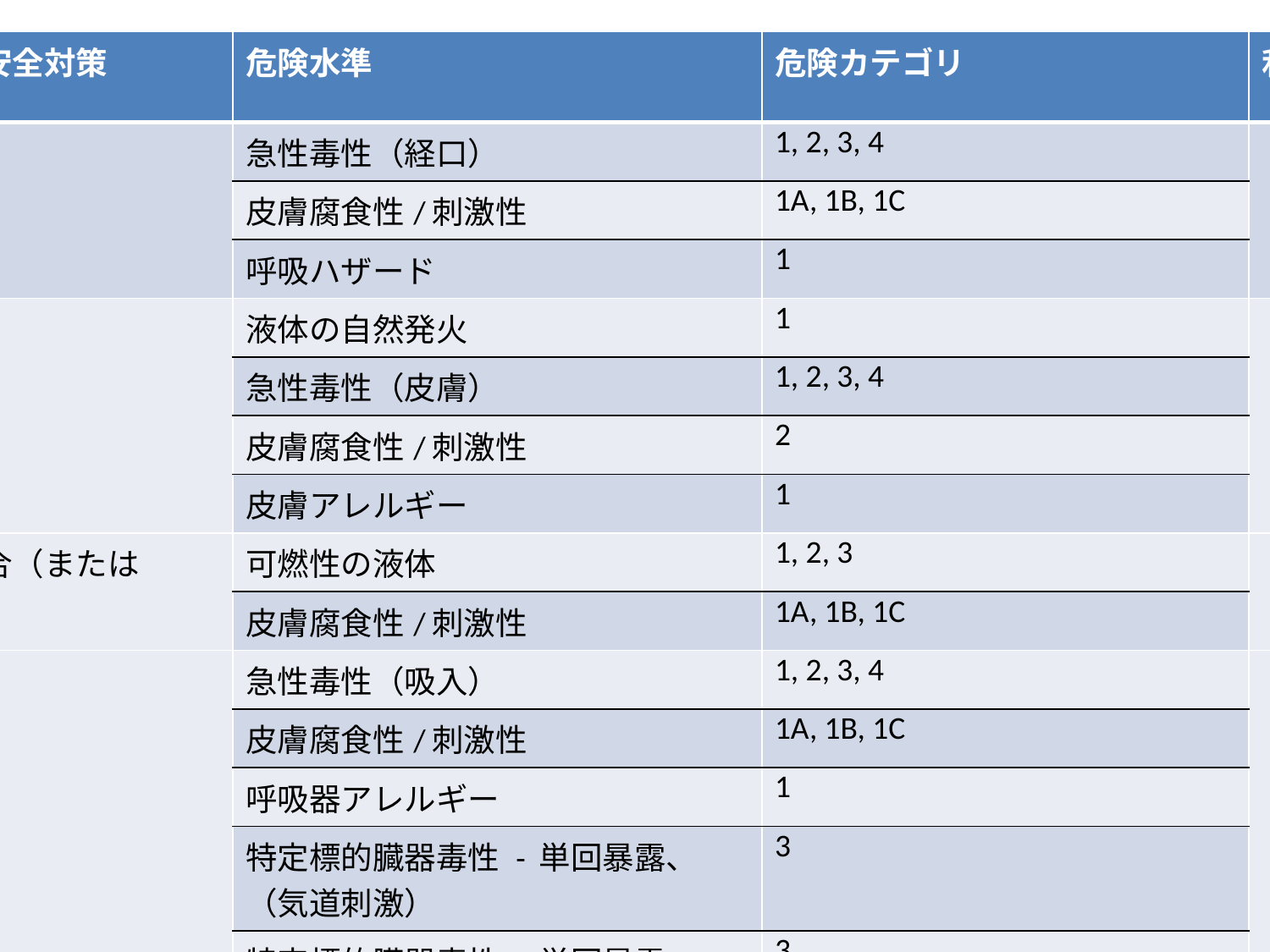

| P - コード | 一般的な注意書き安全対策 | 危険水準 | 危険カテゴリ | 利用条件 |
| --- | --- | --- | --- | --- |
| P301 | 飲み込んだ場合： | 急性毒性（経口） | 1, 2, 3, 4 |  |
|  |  | 皮膚腐食性/刺激性 | 1A, 1B, 1C |  |
|  |  | 呼吸ハザード | 1 |  |
| P302 | 皮膚オンの場合： | 液体の自然発火 | 1 |  |
|  |  | 急性毒性（皮膚） | 1, 2, 3, 4 |  |
|  |  | 皮膚腐食性/刺激性 | 2 |  |
|  |  | 皮膚アレルギー | 1 |  |
| P303 | 皮膚に付着した場合（または髪）： | 可燃性の液体 | 1, 2, 3 |  |
|  |  | 皮膚腐食性/刺激性 | 1A, 1B, 1C |  |
| P304 | 吸入した場合： | 急性毒性（吸入） | 1, 2, 3, 4 |  |
|  |  | 皮膚腐食性/刺激性 | 1A, 1B, 1C |  |
|  |  | 呼吸器アレルギー | 1 |  |
|  |  | 特定標的臓器毒性 - 単回暴露、（気道刺激） | 3 |  |
|  |  | 特定標的臓器毒性 - 単回暴露、（麻酔） | 3 |  |
| P305 | 眼に入った場合： | 皮膚腐食性/刺激性 | 1A, 1B, 1C |  |
|  |  | 眼に対する重篤な損傷/眼刺激性 | 1, 2 |  |
| P306 | 衣服にこぼれた場合： | 液体酸化剤 | 1 |  |
|  |  | 酸化性固体 | 1 |  |
| P307 | 暴露した場合： | 特定標的臓器毒性 - 単回暴露 | 1 |  |
| P308 | 暴露または暴露の懸念がある場合： | 生殖細胞に突然変異 | 1A, 1B, 2 |  |
|  |  | 発癌性 | 1A, 1B, 2 |  |
|  |  | 生殖発生毒性 | 1A, 1B, 2 |  |
|  |  | 生殖発生毒性 | 影響を与えたり、授乳を通じて |  |
| P309 | 暴露したとき、または気分が悪い場合： | 特定標的臓器毒性 - 単回暴露 | 2 |  |
| P310 | 特定標的臓器毒性 - 単回暴露 | 急性毒性（経口） | 1, 2, 3 |  |
|  |  | 急性毒性（皮膚） | 1, 2 |  |
|  |  | 急性毒性（吸入） | 1, 2 |  |
|  |  | 皮膚腐食性/刺激性 | 1A, 1B, 1C |  |
|  |  | 眼に対する重篤な損傷/眼刺激性 | 1 |  |
|  |  | 吸入の危険性 | 1 |  |
| P311 | 毒物センターまたは医師/医師に連絡する。 | 急性毒性（吸入） | 3 |  |
|  |  | 呼吸器アレルギー | 1 |  |
|  |  | 特定標的臓器毒性 - 単回暴露 | 1, 2 |  |
| P312 | 気分が悪い時は毒物センターまたは医師/医師に連絡する。 | 急性毒性（経口） | 4 |  |
|  |  | 急性毒性（皮膚） | 3, 4 |  |
|  |  | 急性毒性（吸入） | 4 |  |
|  |  | 特定標的臓器毒性 - 単回暴露、（気道刺激） | 3 |  |
|  |  | 特定標的臓器毒性 - 単回暴露、（麻酔） | 3 |  |
| P313 | 医師の診断/手当て。 | 皮膚腐食性/刺激性 | 2, 3 |  |
|  |  | 眼に対する重篤な損傷/眼刺激性 | 2 |  |
|  |  | 皮膚アレルギー | 1 |  |
|  |  | 生殖細胞に突然変異 | 1A, 1B, 2 |  |
|  |  | 発癌性 | 1A, 1B, 2 |  |
|  |  | 生殖発生毒性 | 1A, 1B, 2 |  |
|  |  | 生殖発生毒性 | 影響を与えたり、授乳を通じて |  |
| P314 | 気分が悪い時は、医師の診断/手当てを受けること。 | 特定標的臓器毒性 - 反復暴露 | 1, 2 |  |
| P315 | 即時医師の診断/手当てを受けること。 | 高圧ガス | 深冷液化ガス |  |
| P320 | 具体的な治療は、（このラベルに...参照）が急務である。 | 急性毒性（吸入） | 1, 2 | 補足の応急処置指示を参照してください。..... - あなたは緊急の解毒剤の投与が必要な場合 |
| P321 | 具体的な治療は、（このラベルに...参照）が急務である。 | 急性毒性（経口） | 1, 2, 3 | 補足の応急処置指示を参照してください。..... - あなたは緊急の解毒剤の投与が必要な場合 |
|  |  | 急性毒性（吸入） | 3 | ......補足の応急処置指示を参照してください。 - すぐに具体的な措置をとること。 |
|  |  | 特定標的臓器毒性 - 単回暴露 | 1 | ......補足の応急処置指示を参照してください。 - すぐに具体的な措置をとること。 |
|  |  | 皮膚アレルギー | 1 | ......補足の応急処置指示を参照してください。 - 製造者/供給者は、適切なクリーナーで指定することができる。 |
|  |  | 皮膚腐食性/刺激性 | 1A, 1B, 1C, 2 |  |
| P322 | 具体的な対策は（このラベルに...を参照してください）。 | 急性毒性（皮膚） | 1, 2, 3, 4 | 補足の応急処置指示を参照してください。...... - そのような特定の洗浄剤としての当面の措置を推奨します。 |
| P330 | マウスウォッシュ。 | 急性毒性（経口） | 1, 2, 3, 4 |  |
|  |  | 皮膚腐食性/刺激性 | 1A, 1B, 1C |  |
| P331 | 無理に吐かせないでください。 | 皮膚腐食性/刺激性 | 1A, 1B, 1C |  |
|  |  | 吸入の危険性 | 1 |  |
| P332 | 皮膚刺激が生じた場合： | 皮膚腐食性/刺激性 | 2 |  |
| P333 | 皮膚刺激または発疹が生じた場合： | 皮膚アレルギー | 1 |  |
| P334 | 湿った包帯で冷たい水/ラップに浸す。 | 液体の自然発火 | 1 |  |
|  |  | 固体の自然発火 | 1 |  |
|  |  | 水と接触している化学物質、可燃性ガス | 1, 2 |  |
| P335 | 微粒子が肌を洗い落とす。 | 固体の自然発火 | 1 |  |
|  |  | 水と接触している化学物質、可燃性ガス | 1, 2 |  |
| P336 | ぬるま湯でつや消しの部分を解凍する。患部をこすらないでください。 | 高圧ガス | 深冷液化ガス |  |
| P337 | 眼の刺激が続く場合： | 眼に対する重篤な損傷/眼刺激性 | 2 |  |
| P338 | 存在する場合、レンズは取り外しが簡単です。その後も洗浄を続けること。 | 皮膚腐食性/刺激性 | 1A, 1B, 1C |  |
|  |  | 嚴重眼損傷/眼刺激 | 1, 2 |  |
| P340 | 空気の新鮮な場所に移し、安静、呼吸しやすい姿勢。 | 急性毒性（吸入） | 1, 2, 3, 4 |  |
|  |  | 皮膚腐食性/刺激性 | 1A, 1B, 1C |  |
|  |  | 特定標的臓器毒性 - 単回暴露、（気道刺激） | 3 |  |
|  |  | 特定標的臓器毒性 - 単回暴露、（麻酔） | 3 |  |
| P341 | 呼吸が困難な場合には、新鮮な空気、安静、呼吸しやすい位置に移し。 | 呼吸器アレルギー | 1 |  |
| P342 | 呼吸器症状を経験している場合： | 呼吸器アレルギー | 1 |  |
| P350 | 多量の水と石鹸で優しく洗う。 | 急性毒性（皮膚） | 1, 2 |  |
| P351 | 注意深く水で数分間洗浄した。 | 皮膚腐食性/刺激性 | 1A, 1B, 1C |  |
|  |  | 眼に対する重篤な損傷/眼刺激性 | 1, 2 |  |
| P352 | 多量の水と石鹸で洗うこと。 | 急性毒性（皮膚） | 3, 4 |  |
|  |  | 皮膚腐食性/刺激性 | 2 |  |
|  |  | 皮膚アレルギー | 1 |  |
| P353 | 皮膚を流水/シャワーで洗う。 | 可燃性の液体 | 1, 2, 3 |  |
|  |  | 皮膚腐食性/刺激性 | 1A, 1B, 1C |  |
| P360 | その後、大量の水で直ちに汚染された衣類や皮膚を洗い流す、彼の服を脱いだ。 | 液体酸化剤 | 1 |  |
|  |  | 酸化性固体 | 1 |  |
| P361 | 取り外し/汚染された衣類をすべて脱ぐこと。 | 可燃性の液体 | 1, 2, 3 |  |
|  |  | 急性毒性（皮膚） | 1, 2, 3 |  |
|  |  | 皮膚腐食性/刺激性 | 1A, 1B, 1C |  |
| P362 | 洗って汚染された衣類は、再使用する前に洗浄する必要があります。 | 皮膚腐食性/刺激性 | 2 |  |
| P363 | リユース汚染された衣類の前に洗浄する。 | 急性毒性（皮膚） | 1, 2, 3, 4 |  |
|  |  | 皮膚腐食性/刺激性 | 1A, 1B, 1C |  |
|  |  | 皮膚アレルギー | 1 |  |
| P370 | 火災時： | 爆発物 | タイプ 1.1, 1.2, 1.3, 1.4,1.5 |  |
|  |  | 酸化性ガス | 1 |  |
|  |  | 可燃性の液体 | 1, 2, 3 |  |
|  |  | 可燃性固体 | 1, 2 |  |
|  |  | 化学自己反応性 | タイプA, B, C, D, E, F |  |
|  |  | 液体の自然発火 | 1 |  |
|  |  | 固体の自然発火 | 1 |  |
|  |  | 水と接触している化学物質、可燃性ガス | 1, 2, 3 |  |
|  |  | 液体酸化剤 | 1, 2, 3 |  |
|  |  | 酸化性固体 | 1, 2, 3 |  |
| P371 | 火災の際やロットの場合： | 液体酸化剤 | 1 |  |
|  |  | 酸化性固体 | 1 |  |
| P372 | 火災が発生した場合に爆発の危険性がある。 | 爆発物 | 不安定な爆発的なカテゴリ 1.1, 1.2, 1.3, 1.4, 1.5 | - 爆発物は1.4秒弾薬や部品である場合 |
| P373 | 火が火薬に達したときに火を戦わない。 | 爆発物 | 不安定な爆発的なカテゴリ 1.1, 1.2, 1.3, 1.4, 1.5 |  |
| P374 | 合理的な距離から消火活動を行う、一般的な注意事項。 | 爆発物 | カテゴリ 1.4 | - 爆発物は1.4秒弾薬や部品である場合 |
| P375 | 爆発の危険性にリモートで火を戦う。 | 化学自己反応性 | タイプ A, B |  |
|  |  | 液体酸化剤 | 1 |  |
|  |  | 酸化性固体 | 1 |  |
| P376 | 安全を確認して、漏れを止める。 | 酸化性ガス | 1 |  |
| P377 | 漏れたガス火災：漏洩が安全に停止させることができる場合を除き、消火しない。 | 可燃性ガス | 1, 2 |  |
| P378 | 絶滅のために···使用してください。 | 可燃性の液体 | 1, 2, 3 | ......適切なメディアを指定するには、製造者/供給 - 水がリスクを増大させる場合には。 |
|  |  | 可燃性固体 | 1, 2 |  |
|  |  | 化学自己反応性 | タイプ A, B, C, D, E, F |  |
|  |  | 液体の自然発火 | 1 |  |
|  |  | 固体の自然発火 | 1 |  |
|  |  | 水と接触している化学物質、可燃性ガス | 1, 2, 3 |  |
|  |  | 液体酸化剤 | 1, 2, 3 |  |
|  |  | 酸化性固体 | 1, 2, 3 |  |
| P380 | その場を退去してください。 | 爆発物 | 不安定な爆発物 |  |
|  |  | 爆発物 | カテゴリ 1.1, 1.2, 1.3, 1.4, 1.5 |  |
|  |  | 化学自己反応性 | タイプ A, B |  |
|  |  | 液体酸化剤 | 1 |  |
|  |  | 酸化性固体 | 1 |  |
| P381 | 金庫がそうするか？すべての発火源を取り除く。 | 可燃性ガス | 1, 2 |  |
| P390 | 材料の損傷を防止するため流出したものを吸収する。 | 金属腐食 | 1 |  |
| P391 | 漏出物を回収する。 | 急性危険 - 水生環境有害性 | 1 |  |
|  |  | 慢性有害 - 水生環境有害性 | 1, 2 |  |